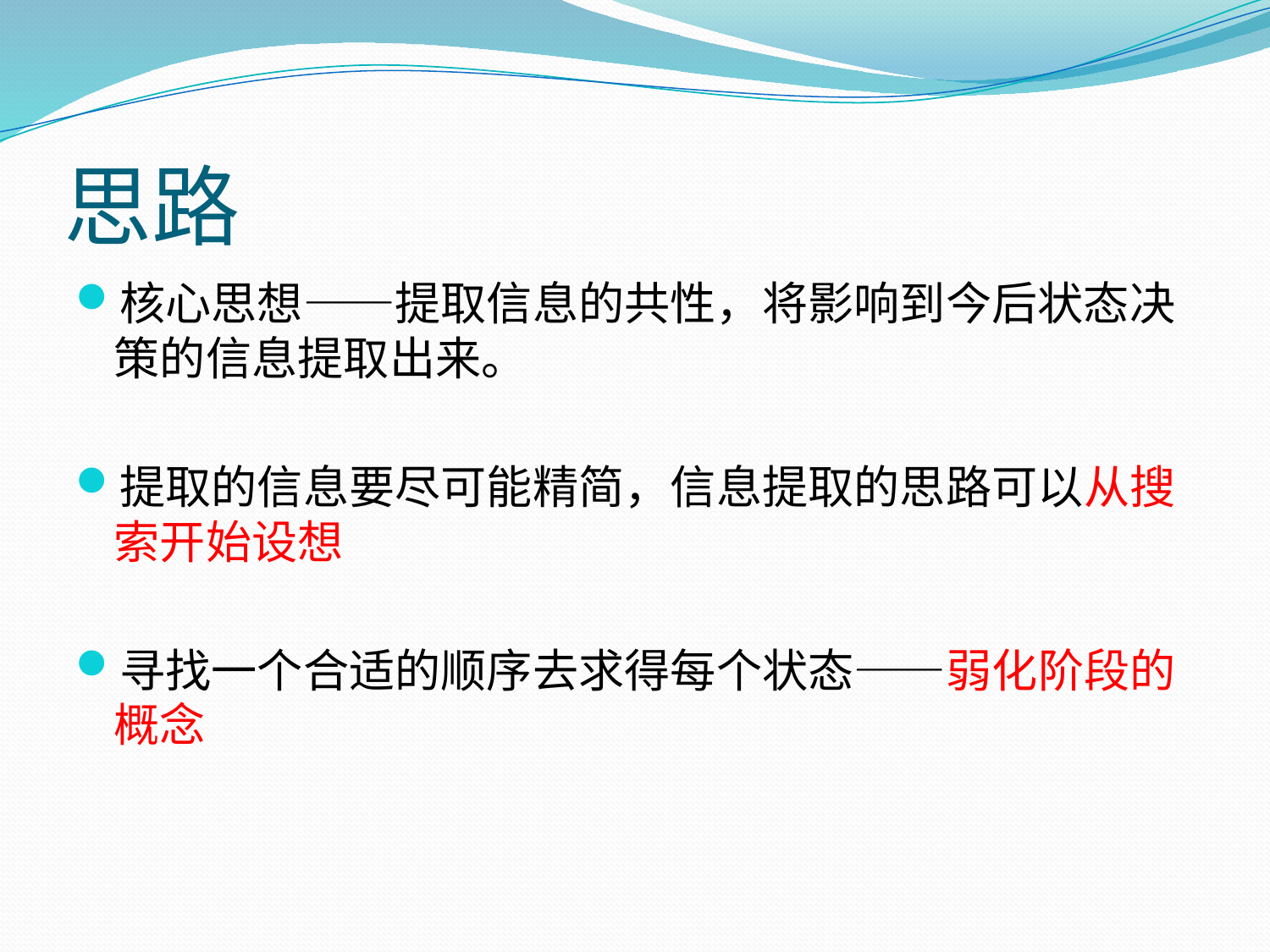

# 思路
核心思想——提取信息的共性，将影响到今后状态决策的信息提取出来。

提取的信息要尽可能精简，信息提取的思路可以从搜索开始设想

寻找一个合适的顺序去求得每个状态——弱化阶段的概念